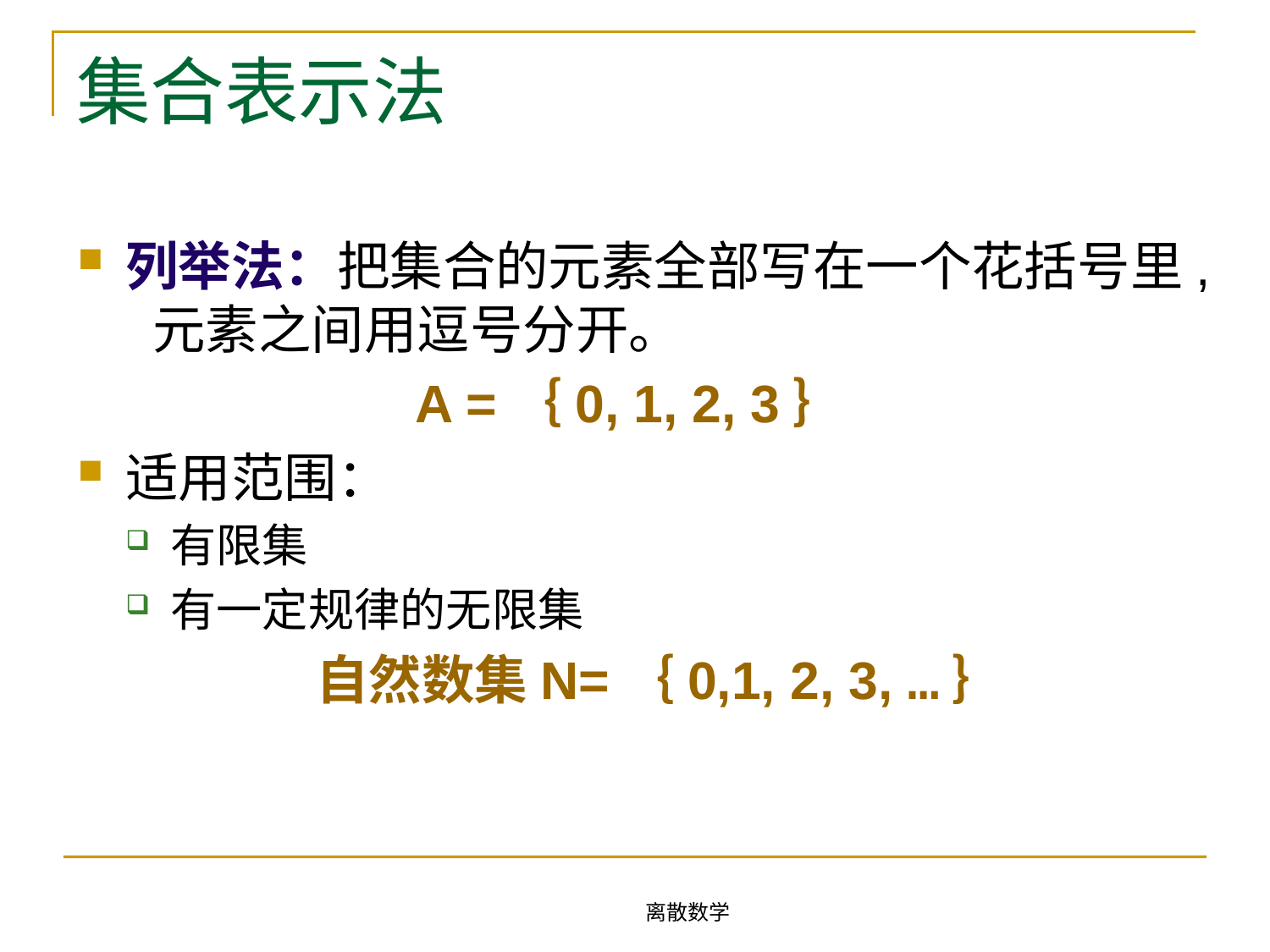

# 集合表示法
列举法：把集合的元素全部写在一个花括号里, 元素之间用逗号分开。
A =｛0, 1, 2, 3｝
适用范围：
有限集
有一定规律的无限集
自然数集N=｛0,1, 2, 3, …｝

离散数学
7